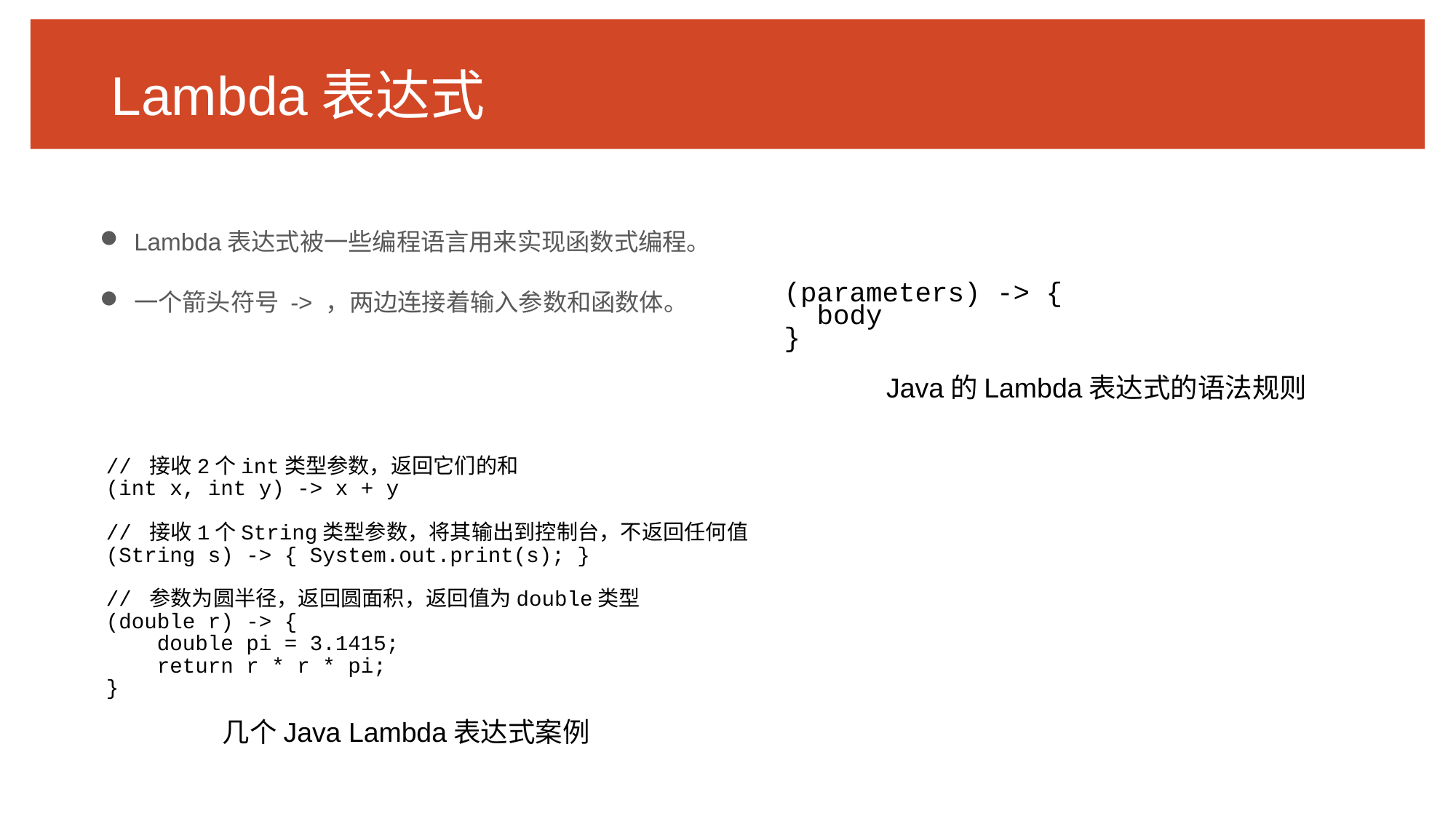

# Lambda表达式
Lambda表达式被一些编程语言用来实现函数式编程。
一个箭头符号 -> ，两边连接着输入参数和函数体。
(parameters) -> {
  body
}
Java的Lambda表达式的语法规则
// 接收2个int类型参数，返回它们的和
(int x, int y) -> x + y

// 接收1个String类型参数，将其输出到控制台，不返回任何值
(String s) -> { System.out.print(s); }

// 参数为圆半径，返回圆面积，返回值为double类型
(double r) -> {
    double pi = 3.1415;
    return r * r * pi;
}
几个Java Lambda表达式案例